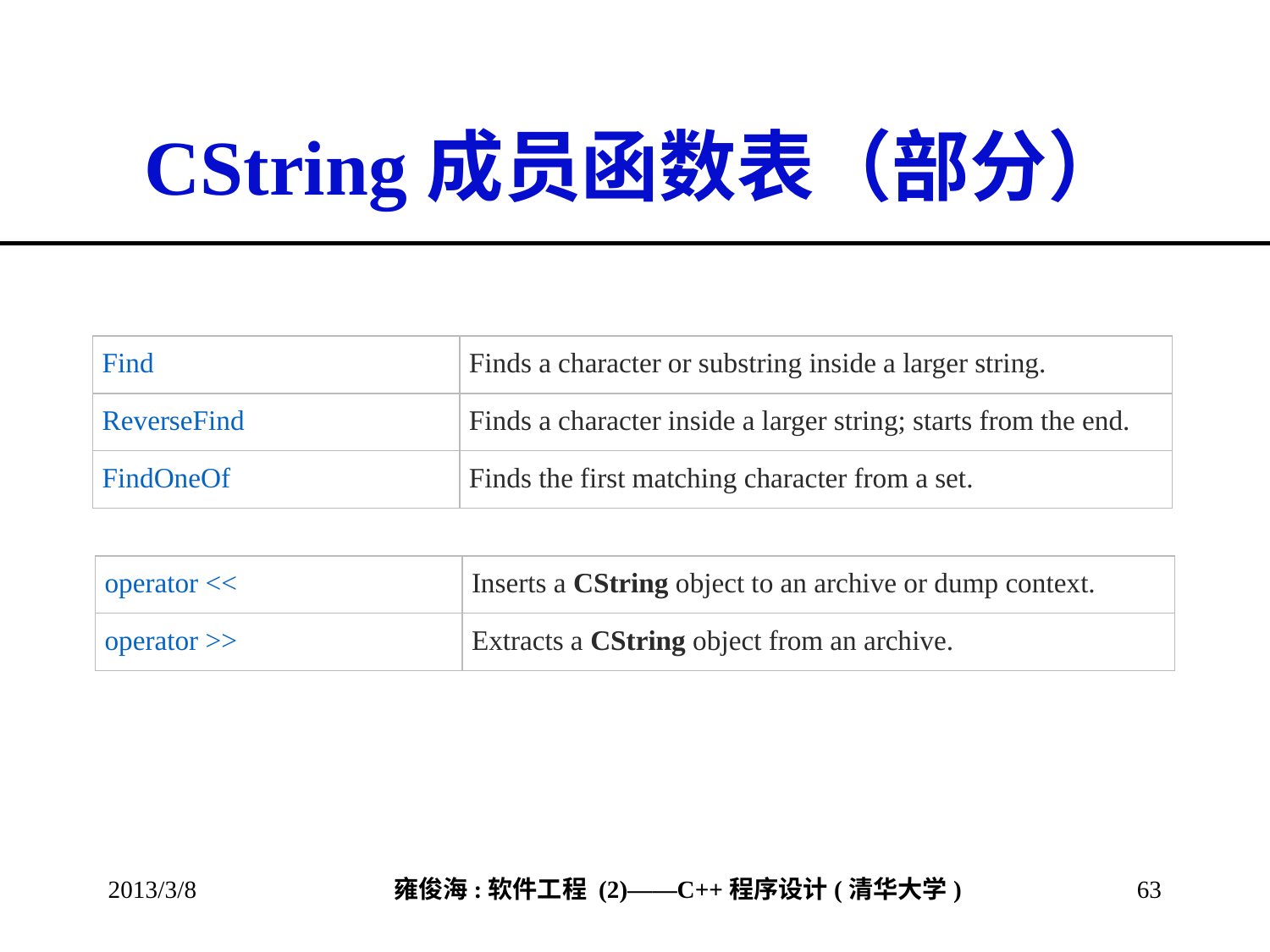

# CString成员函数表（部分）
| Find | Finds a character or substring inside a larger string. |
| --- | --- |
| ReverseFind | Finds a character inside a larger string; starts from the end. |
| FindOneOf | Finds the first matching character from a set. |
| operator << | Inserts a CString object to an archive or dump context. |
| --- | --- |
| operator >> | Extracts a CString object from an archive. |
2013/3/8
63